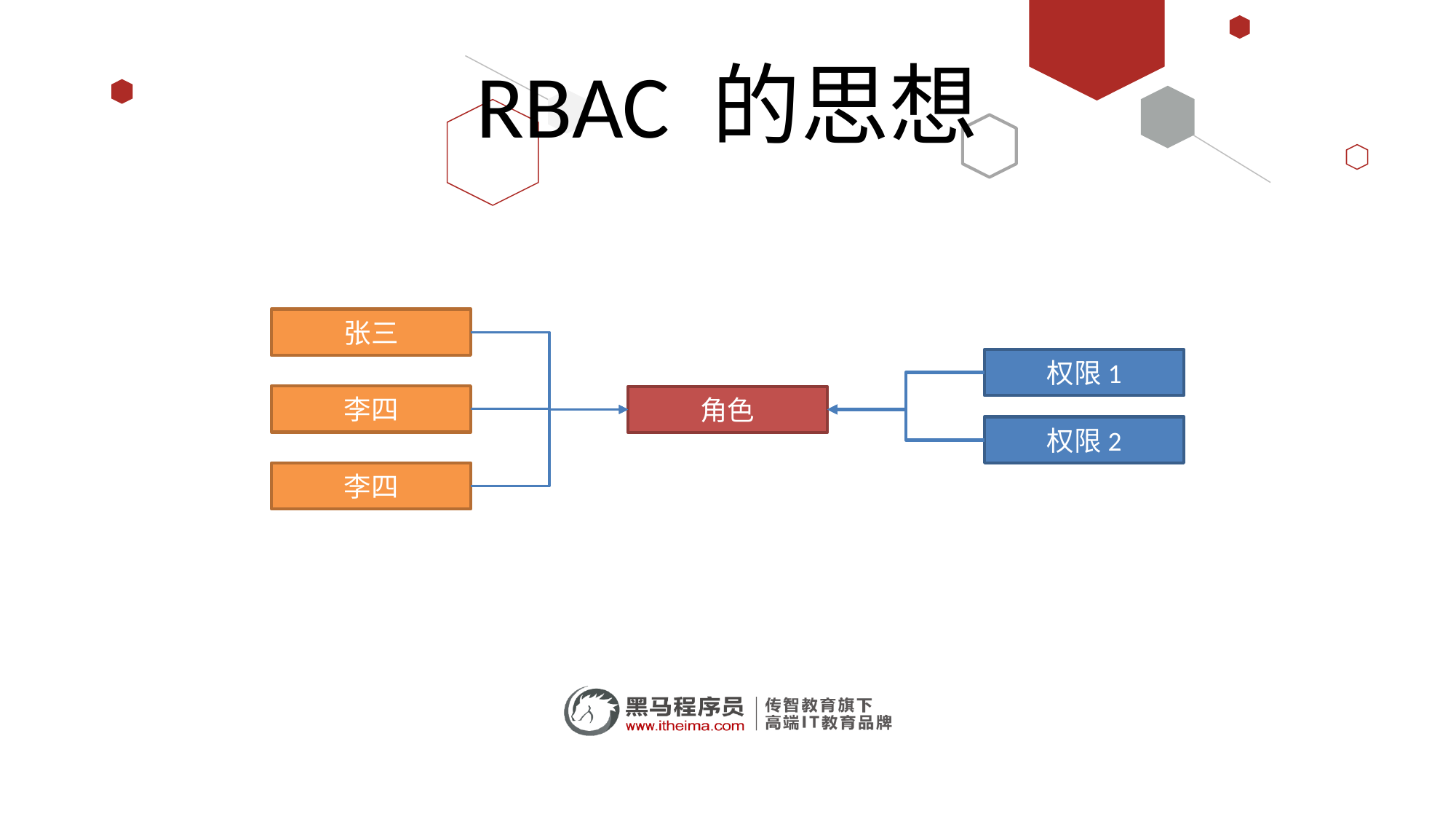

# RBAC 的思想
张三
权限1
李四
角色
权限2
李四